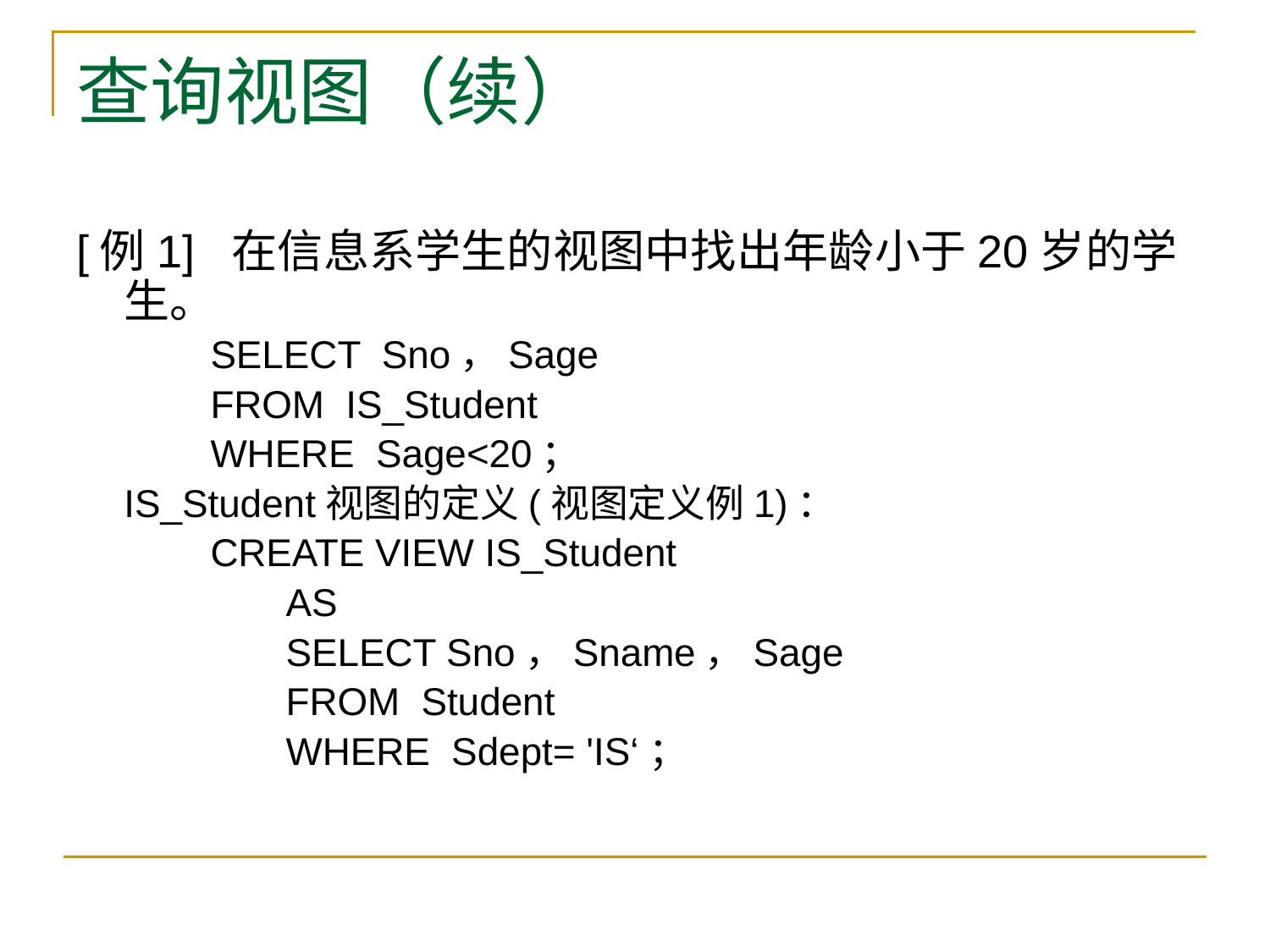

# 查询视图（续）
[例1]  在信息系学生的视图中找出年龄小于20岁的学生。
        SELECT  Sno，Sage
        FROM  IS_Student
        WHERE  Sage<20；
IS_Student视图的定义(视图定义例1)：
        CREATE VIEW IS_Student
               AS
               SELECT Sno，Sname，Sage
               FROM  Student
               WHERE  Sdept= 'IS‘；